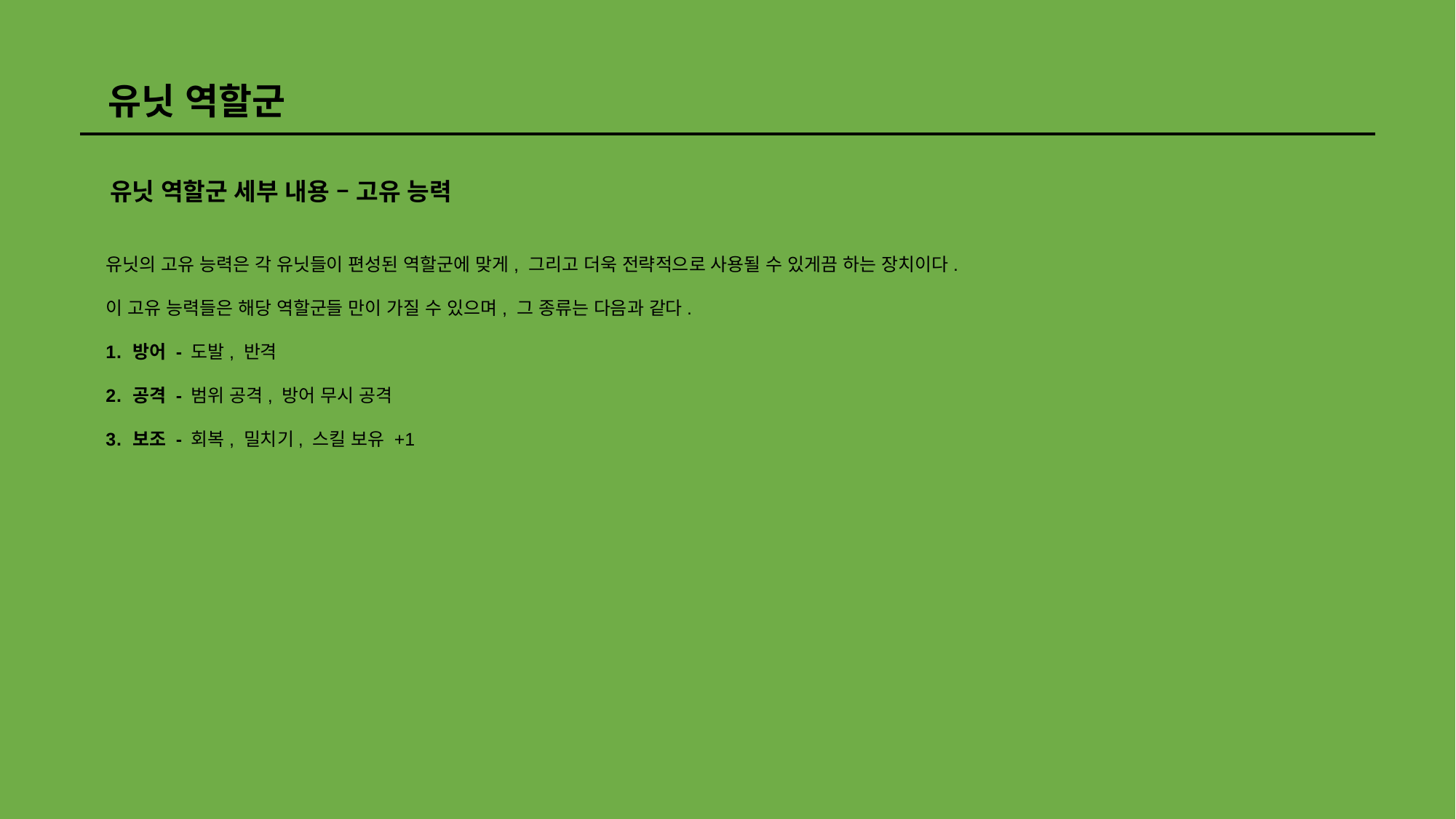

유닛 역할군
유닛 역할군 세부 내용 – 고유 능력
유닛의 고유 능력은 각 유닛들이 편성된 역할군에 맞게, 그리고 더욱 전략적으로 사용될 수 있게끔 하는 장치이다.

이 고유 능력들은 해당 역할군들 만이 가질 수 있으며, 그 종류는 다음과 같다.

방어 - 도발, 반격
공격 - 범위 공격, 방어 무시 공격

보조 - 회복, 밀치기, 스킬 보유 +1